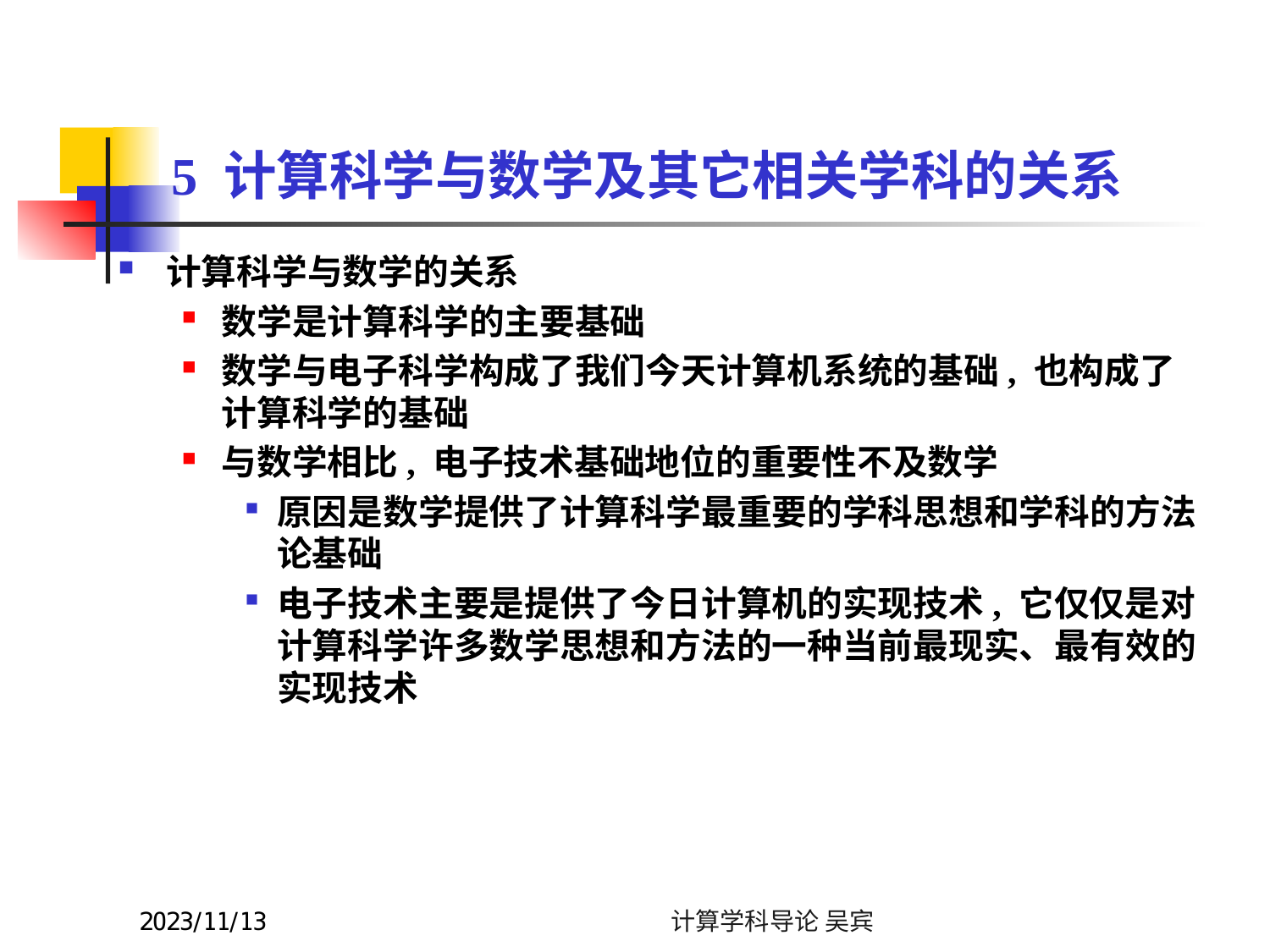

# 5 计算科学与数学及其它相关学科的关系
计算科学与数学的关系
数学是计算科学的主要基础
数学与电子科学构成了我们今天计算机系统的基础, 也构成了计算科学的基础
与数学相比, 电子技术基础地位的重要性不及数学
原因是数学提供了计算科学最重要的学科思想和学科的方法论基础
电子技术主要是提供了今日计算机的实现技术, 它仅仅是对计算科学许多数学思想和方法的一种当前最现实、最有效的实现技术
2023/11/13
计算学科导论 吴宾